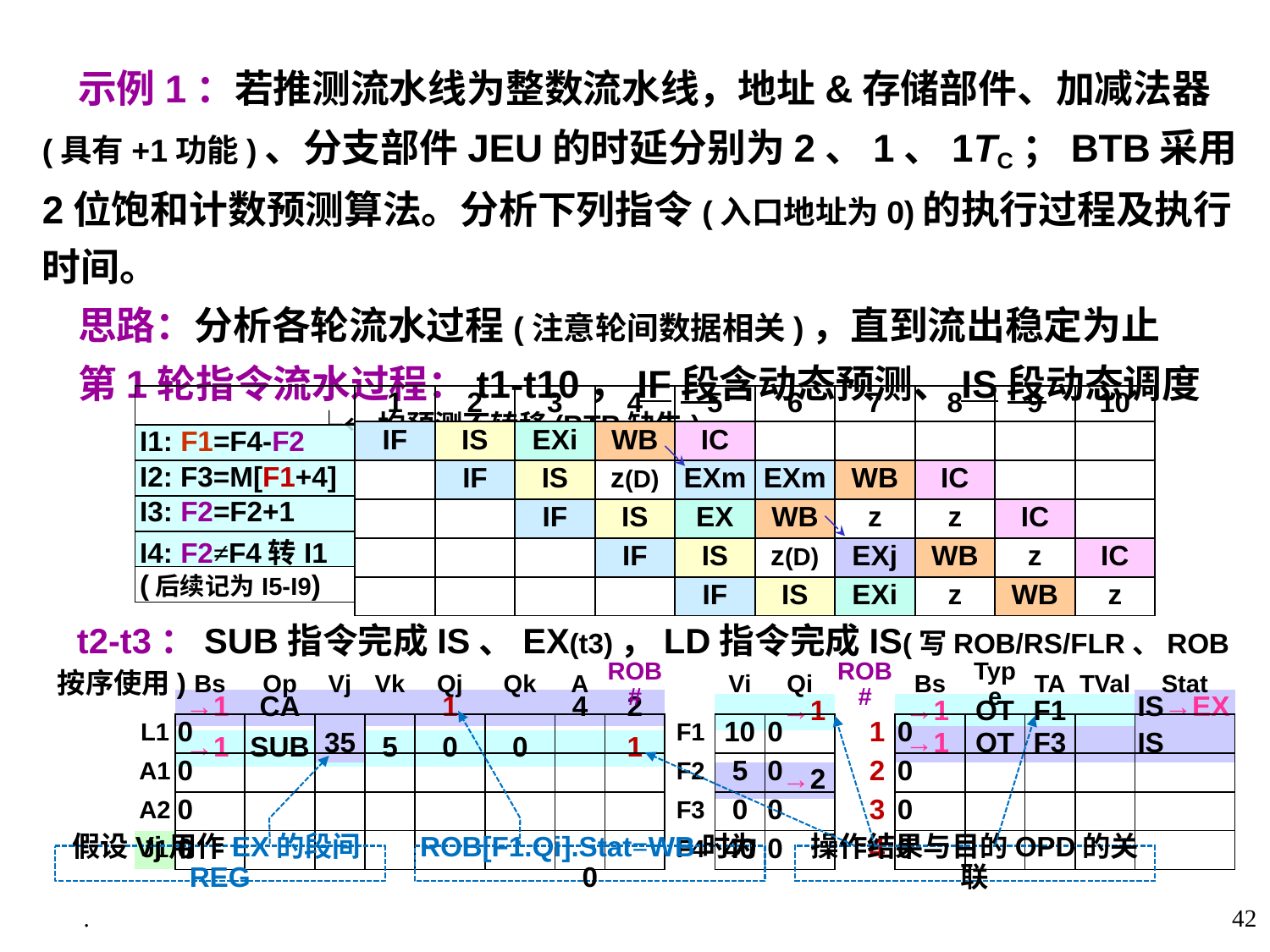

示例1：若推测流水线为整数流水线，地址&存储部件、加减法器(具有+1功能)、分支部件JEU的时延分别为2、1、1TC；BTB采用2位饱和计数预测算法。分析下列指令(入口地址为0)的执行过程及执行时间。
   思路：分析各轮流水过程(注意轮间数据相关)，直到流出稳定为止
   第1轮指令流水过程：t1-t10，IF段含动态预测、IS段动态调度
                                           └←均预测不转移(BTB缺失)
|  |
| --- |
| I1: F1=F4-F2 |
| I2: F3=M[F1+4] |
| I3: F2=F2+1 |
| I4: F2≠F4转I1 |
| (后续记为I5-I9) |
| 1 | 2 | 3 | 4 | 5 | 6 | 7 | 8 | 9 | 10 |
| --- | --- | --- | --- | --- | --- | --- | --- | --- | --- |
| IF | IS | EXi | WB | IC |  |  |  |  |  |
|  | IF | IS | z(D) | EXm | EXm | WB | IC |  |  |
|  |  | IF | IS | EX | WB | z | z | IC |  |
|  |  |  | IF | IS | z(D) | EXj | WB | z | IC |
|  |  |  |  | IF | IS | EXi | z | WB | z |
  t2-t3：SUB指令完成IS、EX(t3)，LD指令完成IS(写ROB/RS/FLR、ROB按序使用)
|  | Bs | Op | Vj | Vk | Qj | Qk | A | ROB# |  | Vi | Qi | ROB# | Bs | Type | TA | TVal | Stat |
| --- | --- | --- | --- | --- | --- | --- | --- | --- | --- | --- | --- | --- | --- | --- | --- | --- | --- |
| L1 | 0 |  |  |  |  |  |  |  | F1 | 10 | 0 | 1 | 0 |  |  |  |  |
| A1 | 0 |  |  |  |  |  |  |  | F2 | 5 | 0 | 2 | 0 |  |  |  |  |
| A2 | 0 |  |  |  |  |  |  |  | F3 | 0 | 0 | 3 | 0 |  |  |  |  |
| J1 | 0 |  |  |  |  |  |  |  | F4 | 40 | 0 | 4 | 0 |  |  |  |  |
| →1 | CA |  |  | 1 |  | 4 | 2 |  |  |  |  |  |  |  |  | IS→EX |
| --- | --- | --- | --- | --- | --- | --- | --- | --- | --- | --- | --- | --- | --- | --- | --- | --- |
|  |  | 35 |  |  |  |  |  |  |  |  |  | →1 | OT | F3 |  | IS |
|  |  |  |  |  |  |  |  |  |  | →2 |  |  |  |  |  |  |
|  |  |  |  |  |  |  |  |  |  | →1 |  | →1 | OT | F1 |  | IS |
| --- | --- | --- | --- | --- | --- | --- | --- | --- | --- | --- | --- | --- | --- | --- | --- | --- |
| →1 | SUB | 40 | 5 | 0 | 0 |  | 1 |  |  |  |  |  |  |  |  |  |
操作结果与目的OPD的关联
假设Vj用作EX的段间REG
ROB[F1.Qi].Stat=WB时为0
.
42